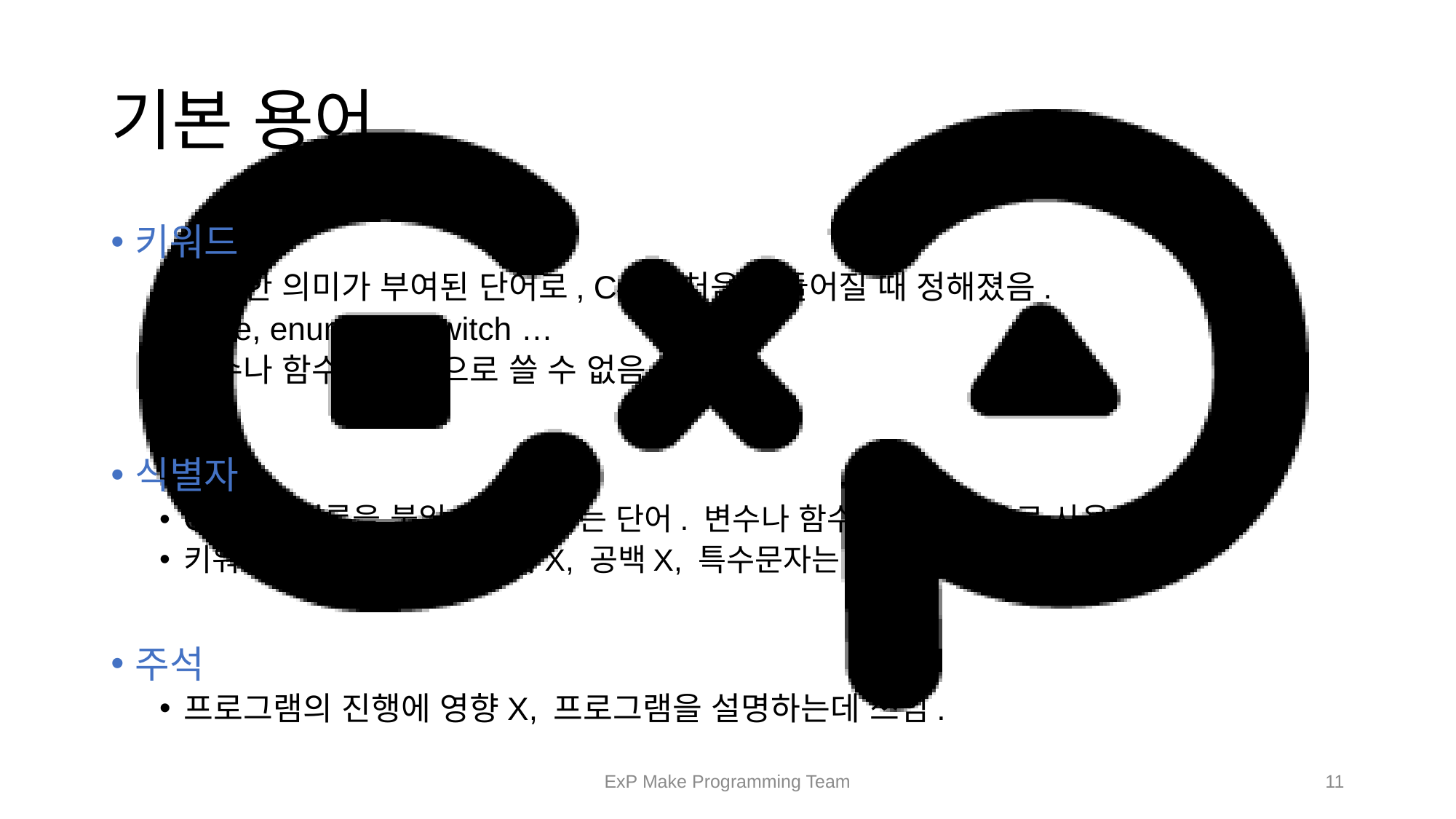

# 기본 용어
키워드
특별한 의미가 부여된 단어로, C#이 처음 만들어질 때 정해졌음.
case, enum, for, switch …
변수나 함수의 이름으로 쓸 수 없음.

식별자
C#에서 이름을 붙일 때 사용하는 단어. 변수나 함수의 이름 등으로 사용.
키워드 사용X, 숫자로 시작X, 공백X, 특수문자는 _만 허용

주석
프로그램의 진행에 영향X, 프로그램을 설명하는데 쓰임.

ExP Make Programming Team
11